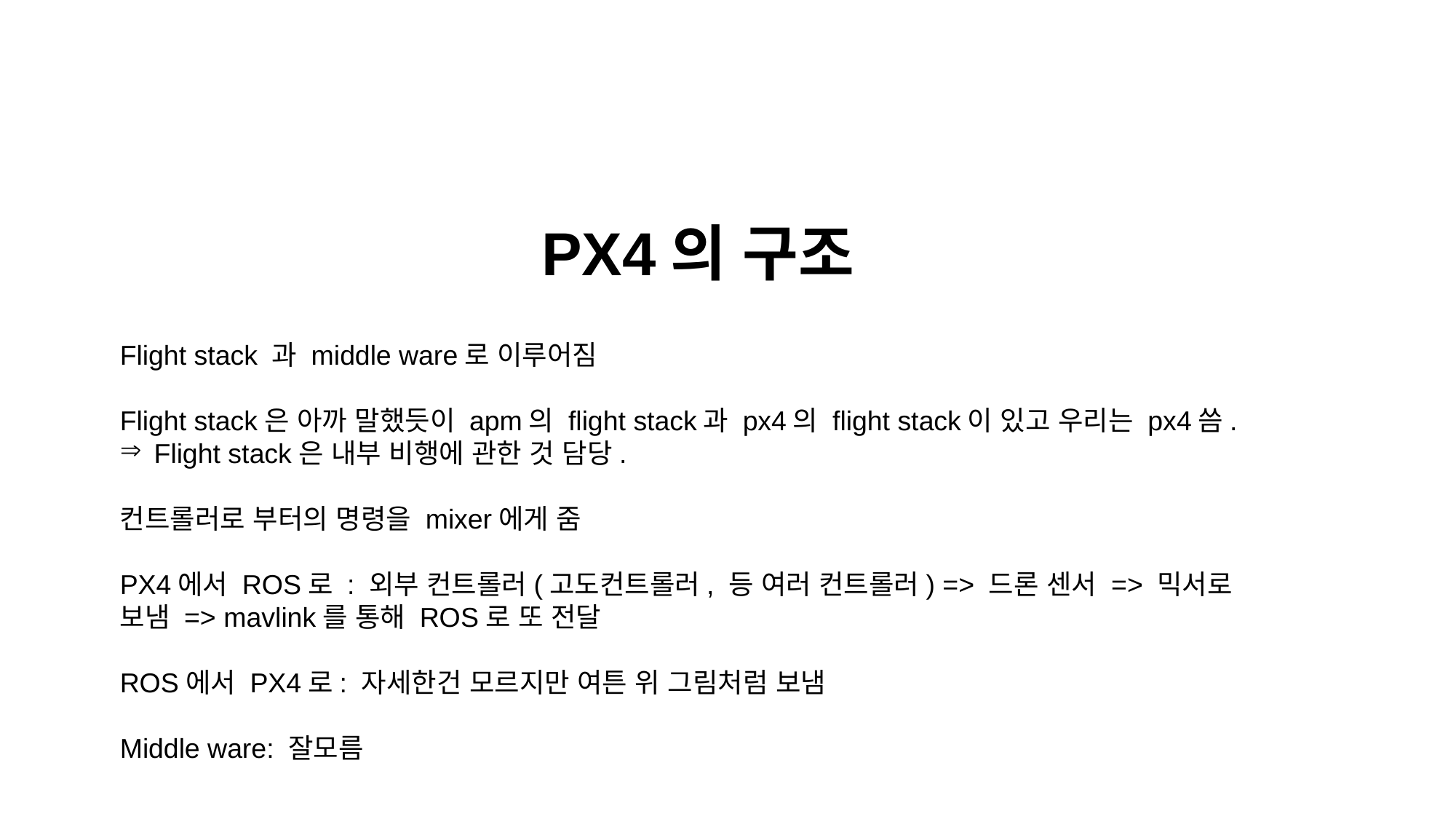

PX4의 구조
Flight stack 과 middle ware로 이루어짐

Flight stack은 아까 말했듯이 apm의 flight stack과 px4의 flight stack이 있고 우리는 px4씀.
Flight stack은 내부 비행에 관한 것 담당.

컨트롤러로 부터의 명령을 mixer에게 줌

PX4에서 ROS로 : 외부 컨트롤러(고도컨트롤러, 등 여러 컨트롤러) => 드론 센서 => 믹서로 보냄 => mavlink를 통해 ROS로 또 전달

ROS에서 PX4로: 자세한건 모르지만 여튼 위 그림처럼 보냄

Middle ware: 잘모름